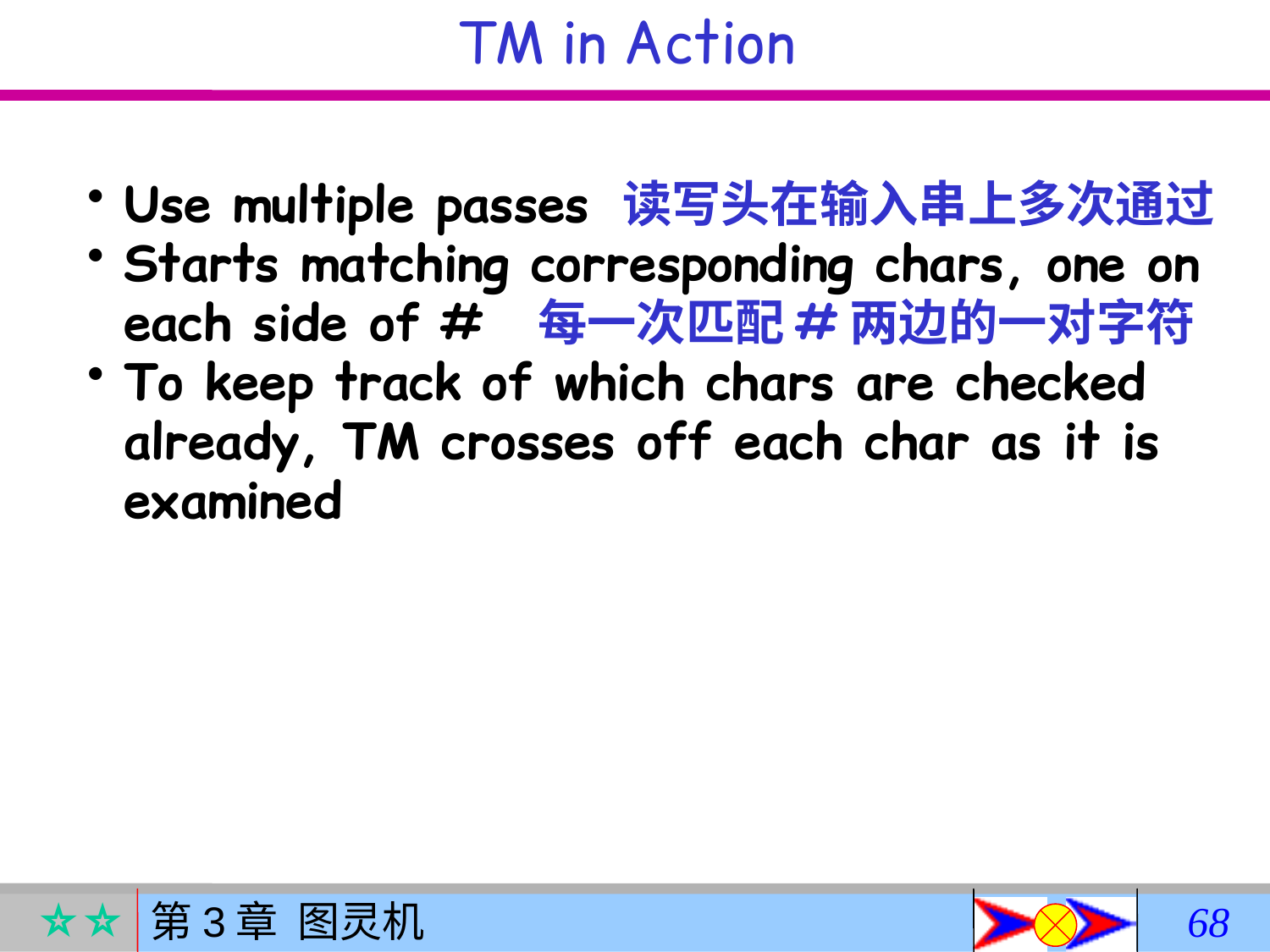

# TM in Action
Use multiple passes 读写头在输入串上多次通过
Starts matching corresponding chars, one on each side of #  每一次匹配#两边的一对字符
To keep track of which chars are checked already, TM crosses off each char as it is examined